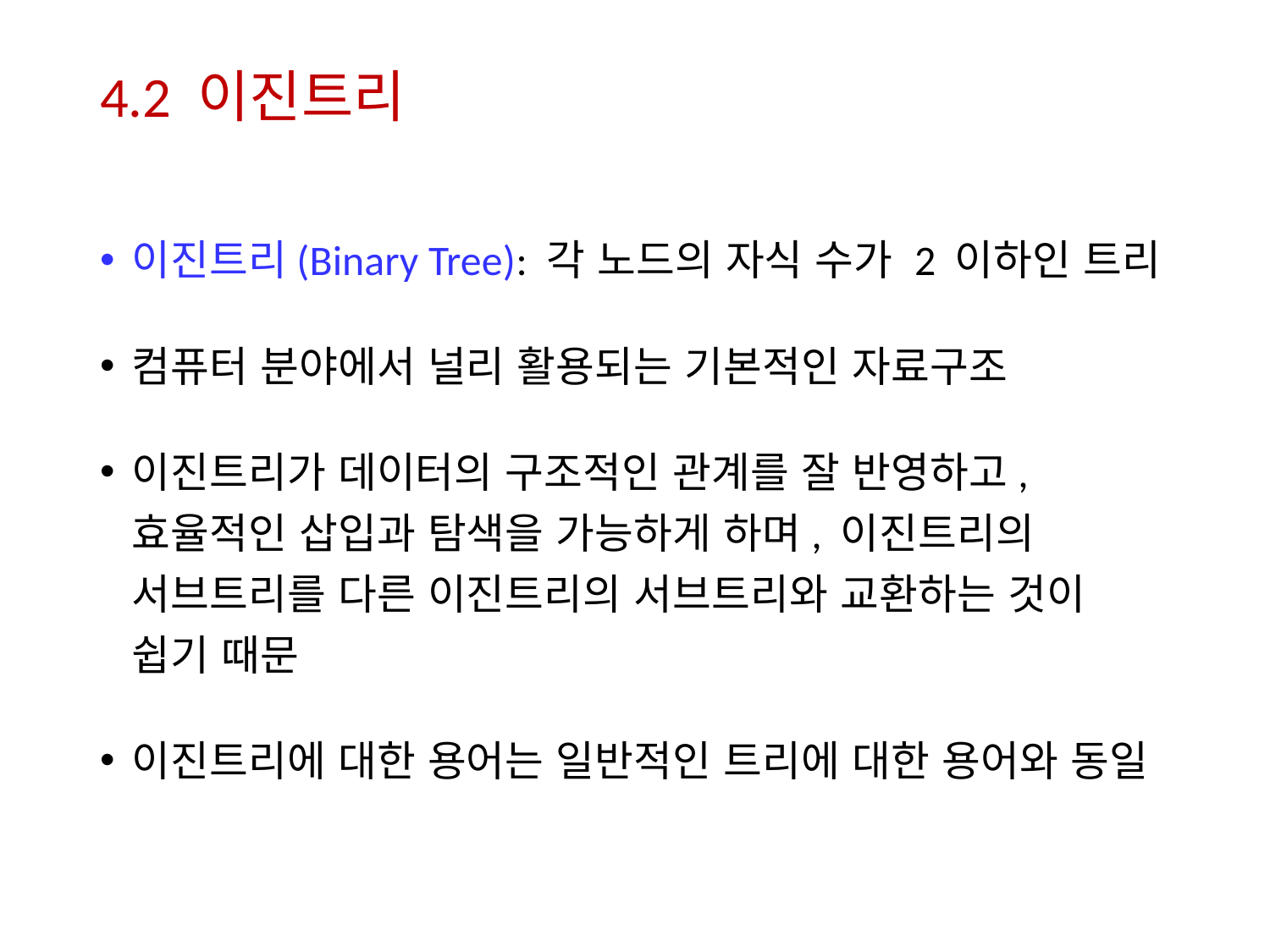

# 4.2 이진트리
이진트리(Binary Tree): 각 노드의 자식 수가 2 이하인 트리
컴퓨터 분야에서 널리 활용되는 기본적인 자료구조
이진트리가 데이터의 구조적인 관계를 잘 반영하고, 효율적인 삽입과 탐색을 가능하게 하며, 이진트리의 서브트리를 다른 이진트리의 서브트리와 교환하는 것이 쉽기 때문
이진트리에 대한 용어는 일반적인 트리에 대한 용어와 동일